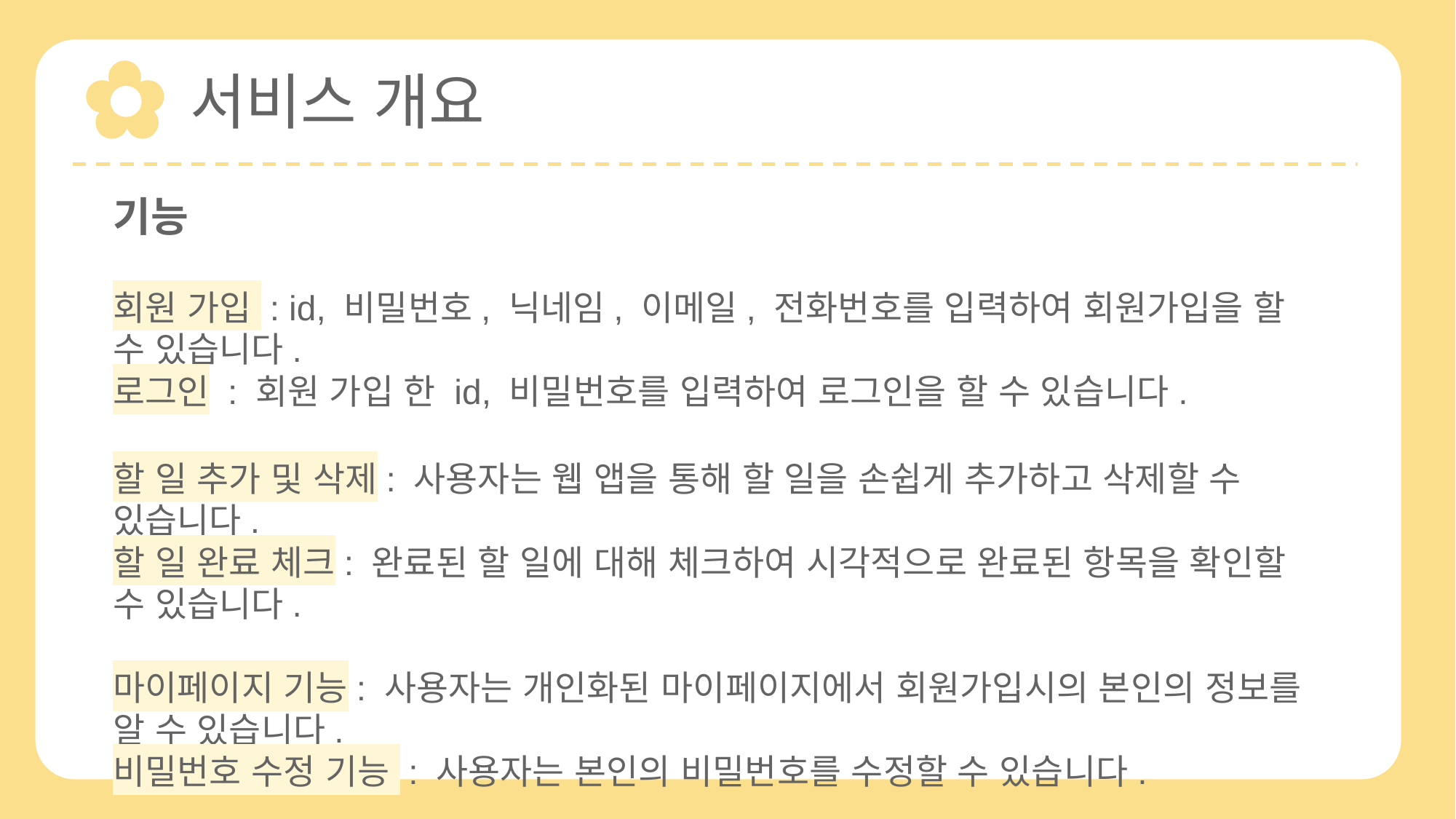

서비스 개요

기능

회원 가입 : id, 비밀번호, 닉네임, 이메일, 전화번호를 입력하여 회원가입을 할 수 있습니다.
로그인 : 회원 가입 한 id, 비밀번호를 입력하여 로그인을 할 수 있습니다.

할 일 추가 및 삭제: 사용자는 웹 앱을 통해 할 일을 손쉽게 추가하고 삭제할 수 있습니다.
할 일 완료 체크: 완료된 할 일에 대해 체크하여 시각적으로 완료된 항목을 확인할 수 있습니다.

마이페이지 기능: 사용자는 개인화된 마이페이지에서 회원가입시의 본인의 정보를 알 수 있습니다.
비밀번호 수정 기능 : 사용자는 본인의 비밀번호를 수정할 수 있습니다.